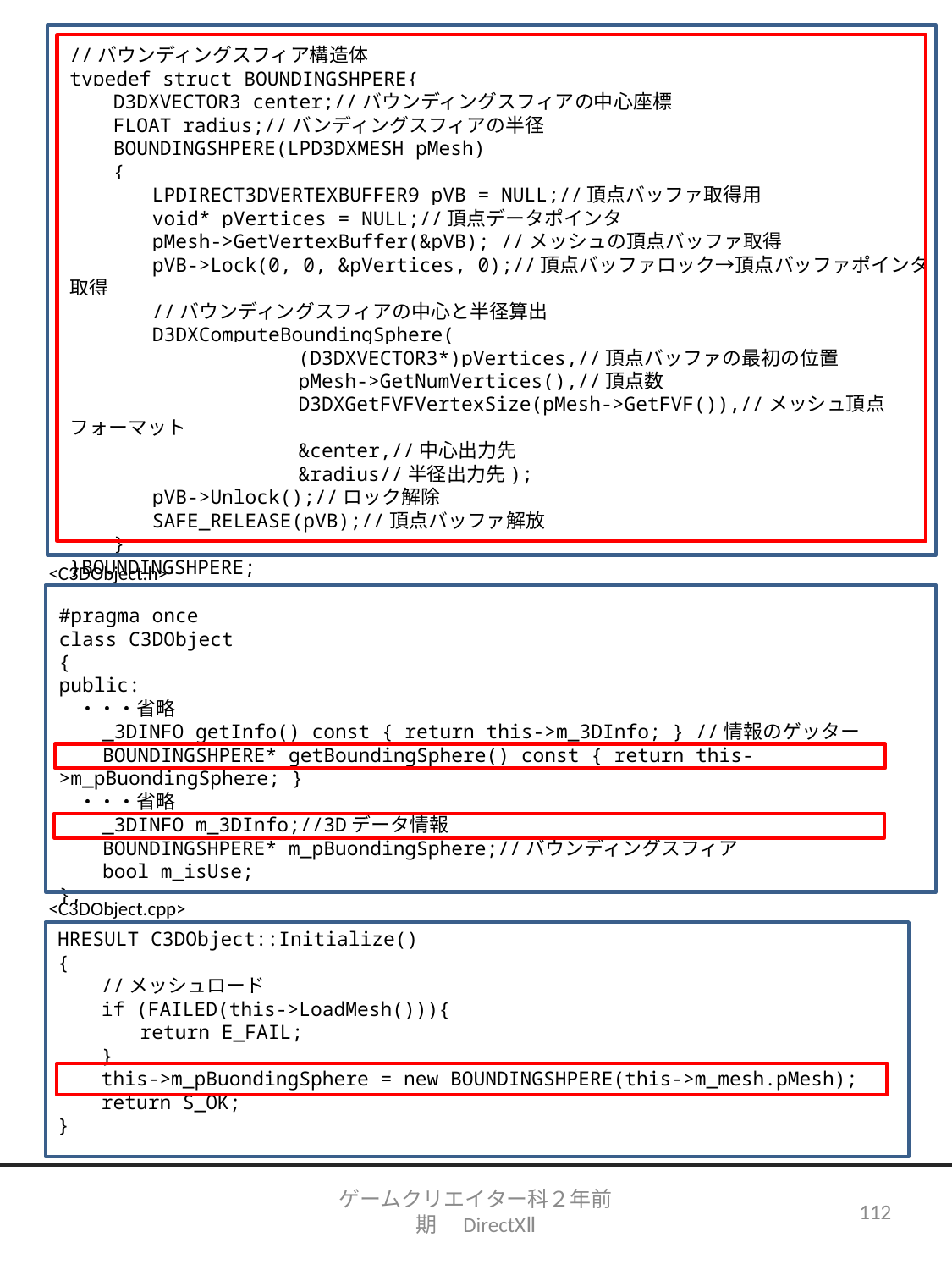

//バウンディングスフィア構造体
typedef struct BOUNDINGSHPERE{
　　D3DXVECTOR3 center;//バウンディングスフィアの中心座標
　　FLOAT radius;//バンディングスフィアの半径
　　BOUNDINGSHPERE(LPD3DXMESH pMesh)
　　{
　　　　LPDIRECT3DVERTEXBUFFER9 pVB = NULL;//頂点バッファ取得用
　　　　void* pVertices = NULL;//頂点データポインタ
　　　　pMesh->GetVertexBuffer(&pVB); //メッシュの頂点バッファ取得
　　　　pVB->Lock(0, 0, &pVertices, 0);//頂点バッファロック→頂点バッファポインタ取得
　　　　//バウンディングスフィアの中心と半径算出
　　　　D3DXComputeBoundingSphere(
　　　　	　　　　　(D3DXVECTOR3*)pVertices,//頂点バッファの最初の位置
	　　　　　pMesh->GetNumVertices(),//頂点数
	　　　　　D3DXGetFVFVertexSize(pMesh->GetFVF()),//メッシュ頂点フォーマット
　　　　	　　　　　&center,//中心出力先
　　　　	　　　　　&radius//半径出力先);
　　　　pVB->Unlock();//ロック解除
　　　　SAFE_RELEASE(pVB);//頂点バッファ解放
　　}
}BOUNDINGSHPERE;
<C3DObject.h>

#pragma once
class C3DObject
{
public:
　・・・省略
　　_3DINFO getInfo() const { return this->m_3DInfo; } //情報のゲッター
　　BOUNDINGSHPERE* getBoundingSphere() const { return this->m_pBuondingSphere; }
　・・・省略
　　_3DINFO m_3DInfo;//3Dデータ情報
　　BOUNDINGSHPERE* m_pBuondingSphere;//バウンディングスフィア
　　bool m_isUse;
};

<C3DObject.cpp>
HRESULT C3DObject::Initialize()
{
　　//メッシュロード
　　if (FAILED(this->LoadMesh())){
　　　　return E_FAIL;
　　}
　　this->m_pBuondingSphere = new BOUNDINGSHPERE(this->m_mesh.pMesh);
　　return S_OK;
}

ゲームクリエイター科２年前期　DirectXⅡ
112